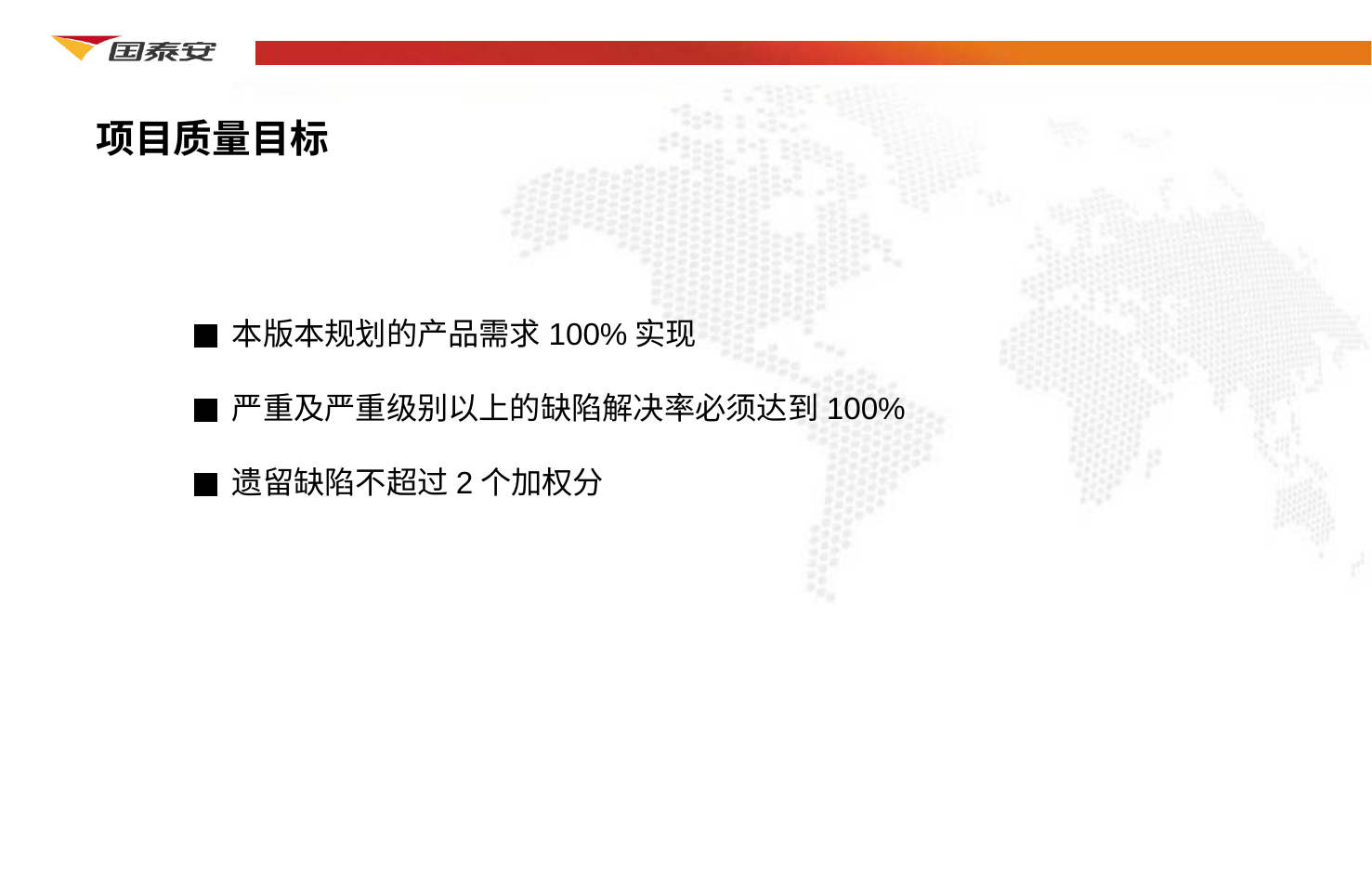

项目质量目标
█ 本版本规划的产品需求100%实现

█ 严重及严重级别以上的缺陷解决率必须达到100%

█ 遗留缺陷不超过2个加权分